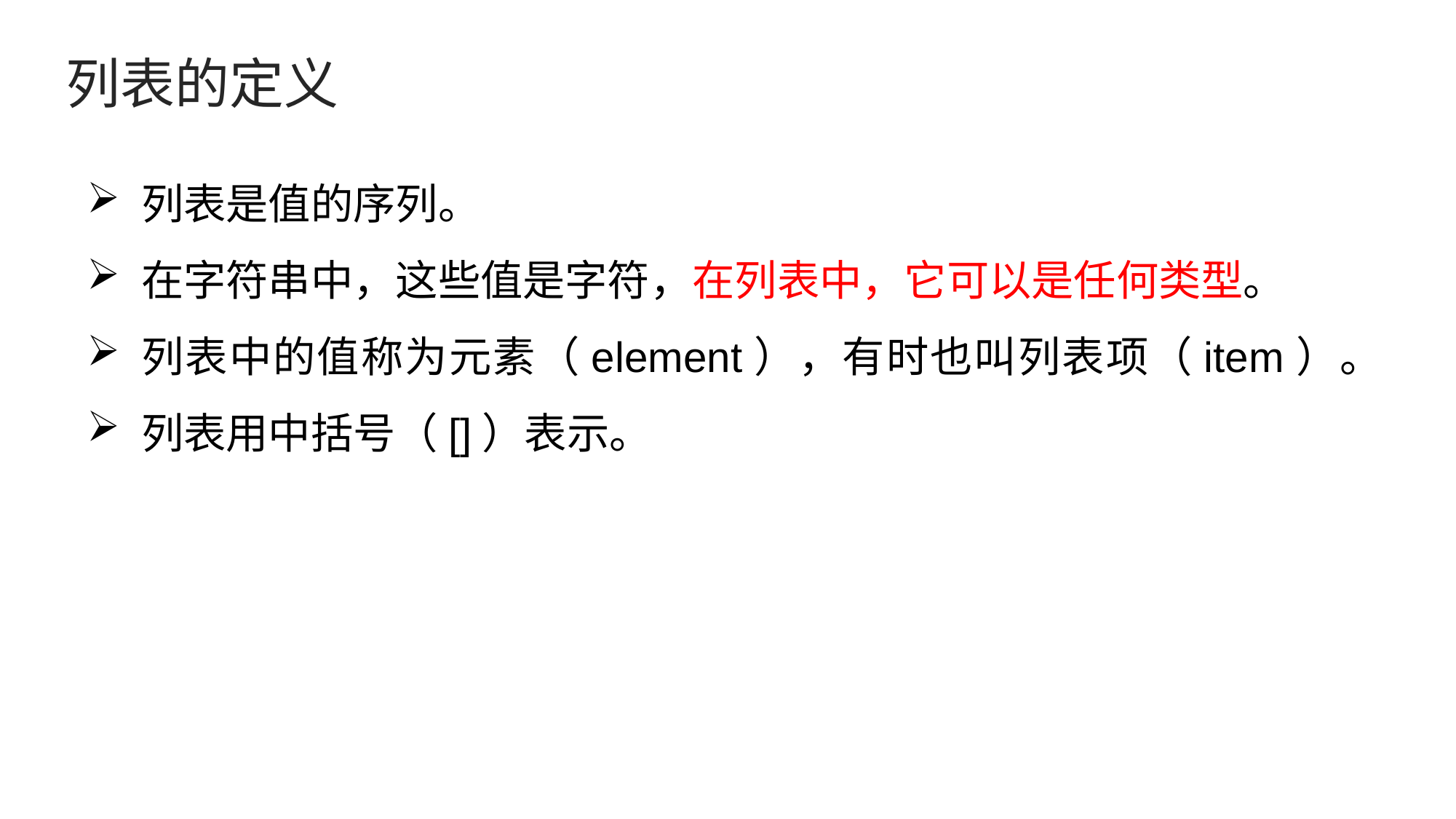

# 列表的定义
列表是值的序列。
在字符串中，这些值是字符，在列表中，它可以是任何类型。
列表中的值称为元素（element），有时也叫列表项（item）。
列表用中括号（[]）表示。